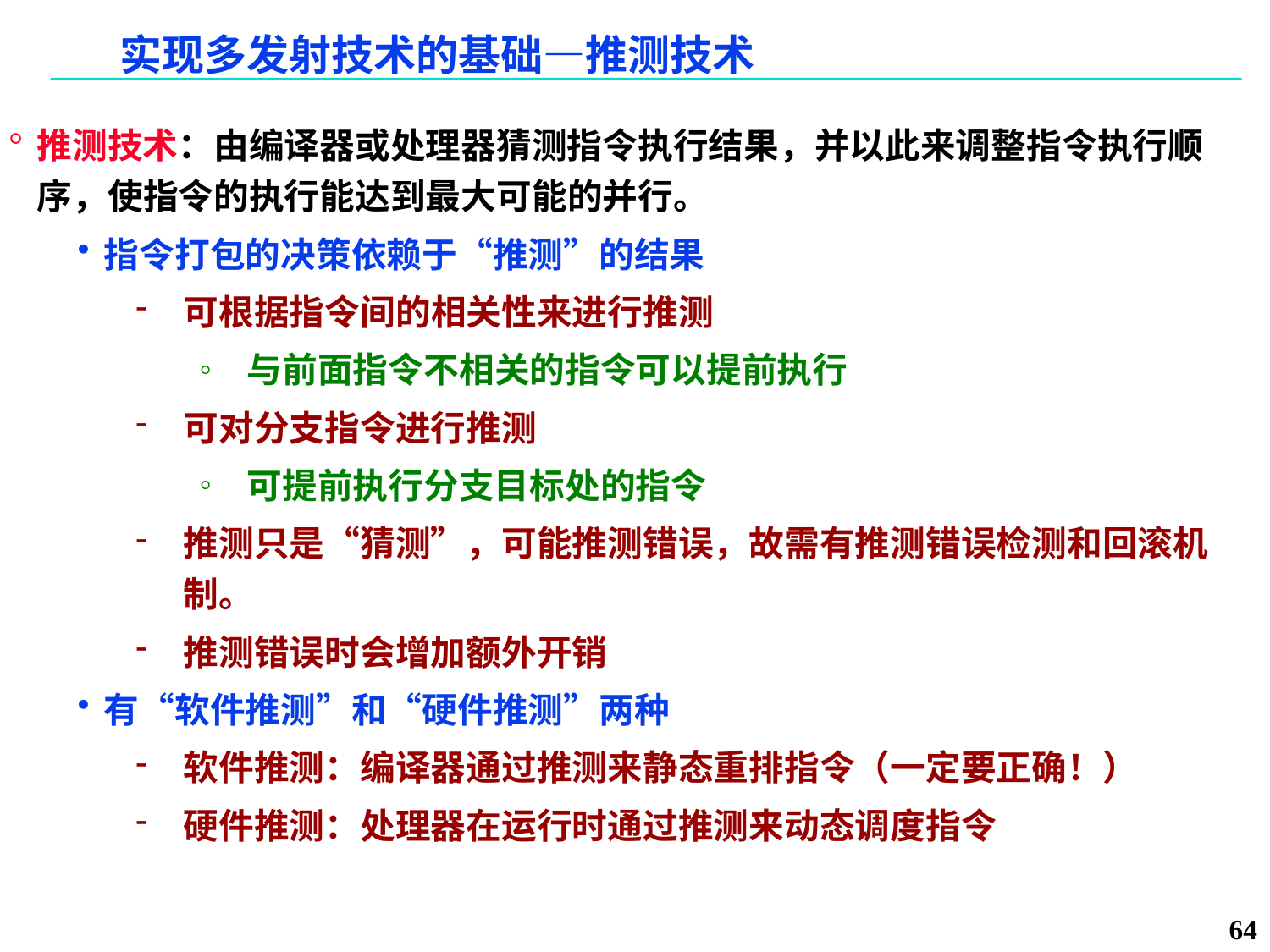

# 实现多发射技术的基础—推测技术
推测技术：由编译器或处理器猜测指令执行结果，并以此来调整指令执行顺序，使指令的执行能达到最大可能的并行。
指令打包的决策依赖于“推测”的结果
可根据指令间的相关性来进行推测
与前面指令不相关的指令可以提前执行
可对分支指令进行推测
可提前执行分支目标处的指令
推测只是“猜测”，可能推测错误，故需有推测错误检测和回滚机制。
推测错误时会增加额外开销
有“软件推测”和“硬件推测”两种
软件推测：编译器通过推测来静态重排指令（一定要正确！）
硬件推测：处理器在运行时通过推测来动态调度指令